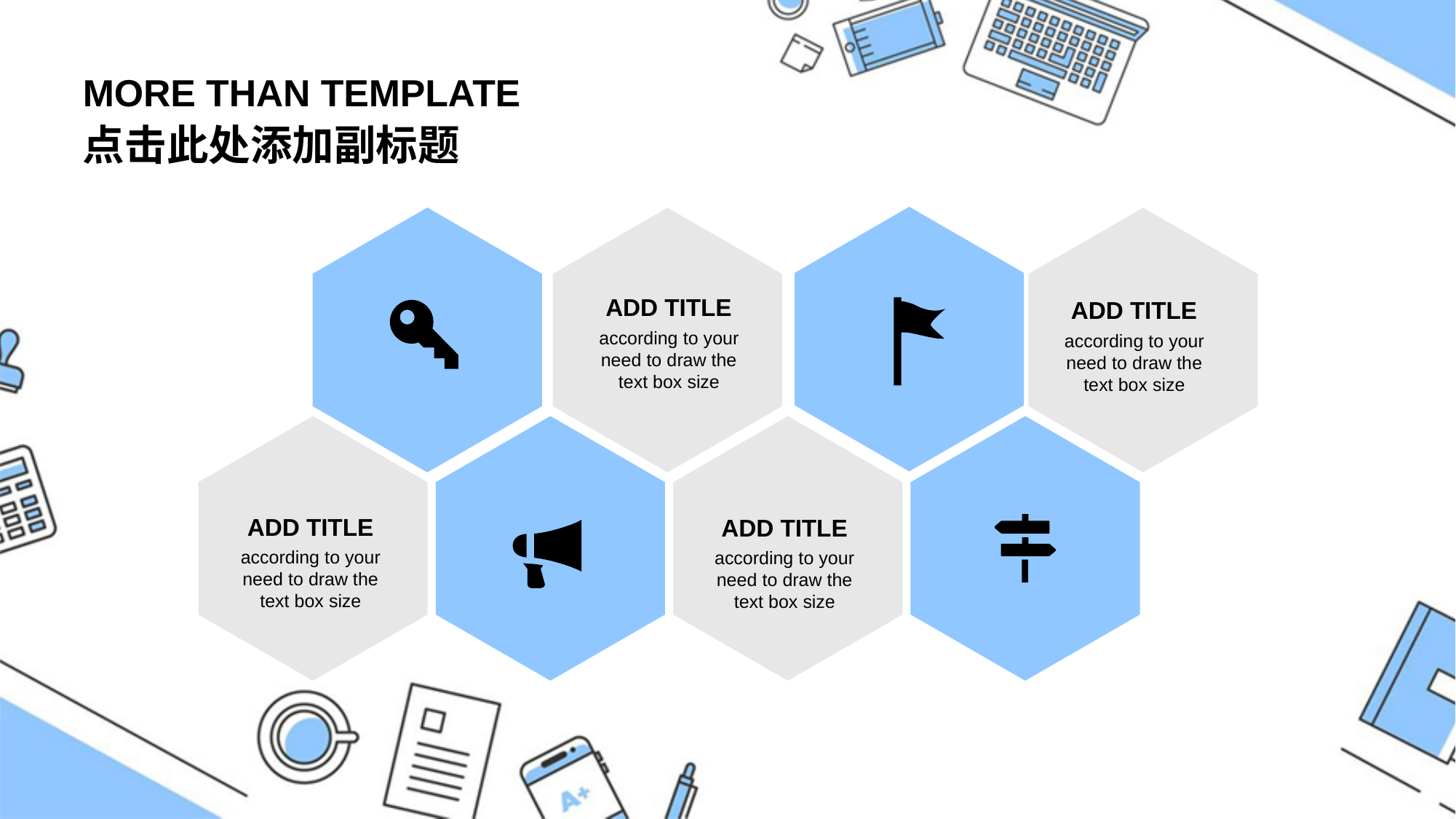

MORE THAN TEMPLATE
点击此处添加副标题

ADD TITLE
according to your need to draw the text box size
ADD TITLE
according to your need to draw the text box size

ADD TITLE
according to your need to draw the text box size
ADD TITLE
according to your need to draw the text box size